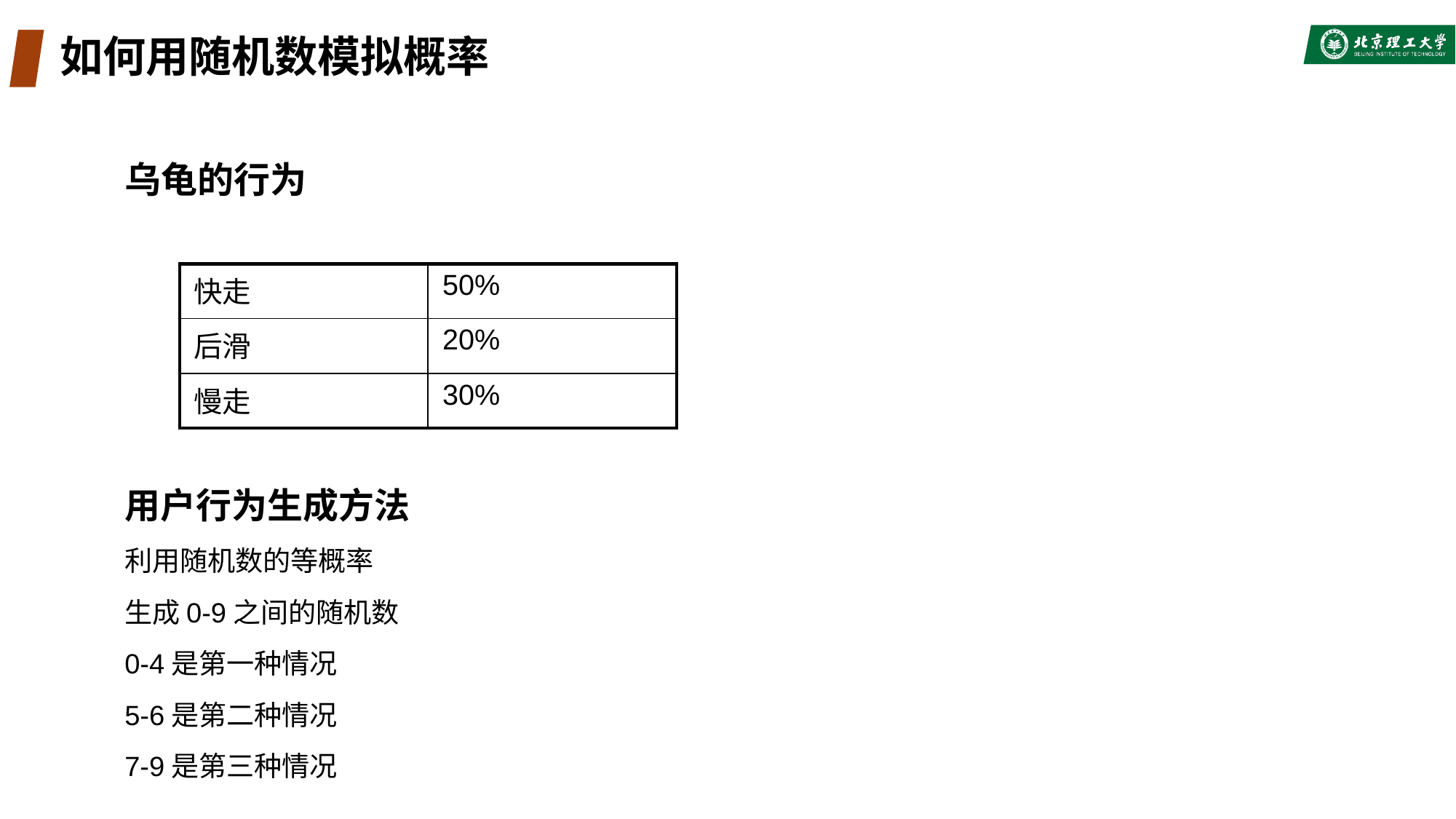

# 如何用随机数模拟概率
乌龟的行为
| 快走 | 50% |
| --- | --- |
| 后滑 | 20% |
| 慢走 | 30% |
用户行为生成方法
利用随机数的等概率
生成0-9之间的随机数
0-4是第一种情况
5-6是第二种情况
7-9是第三种情况